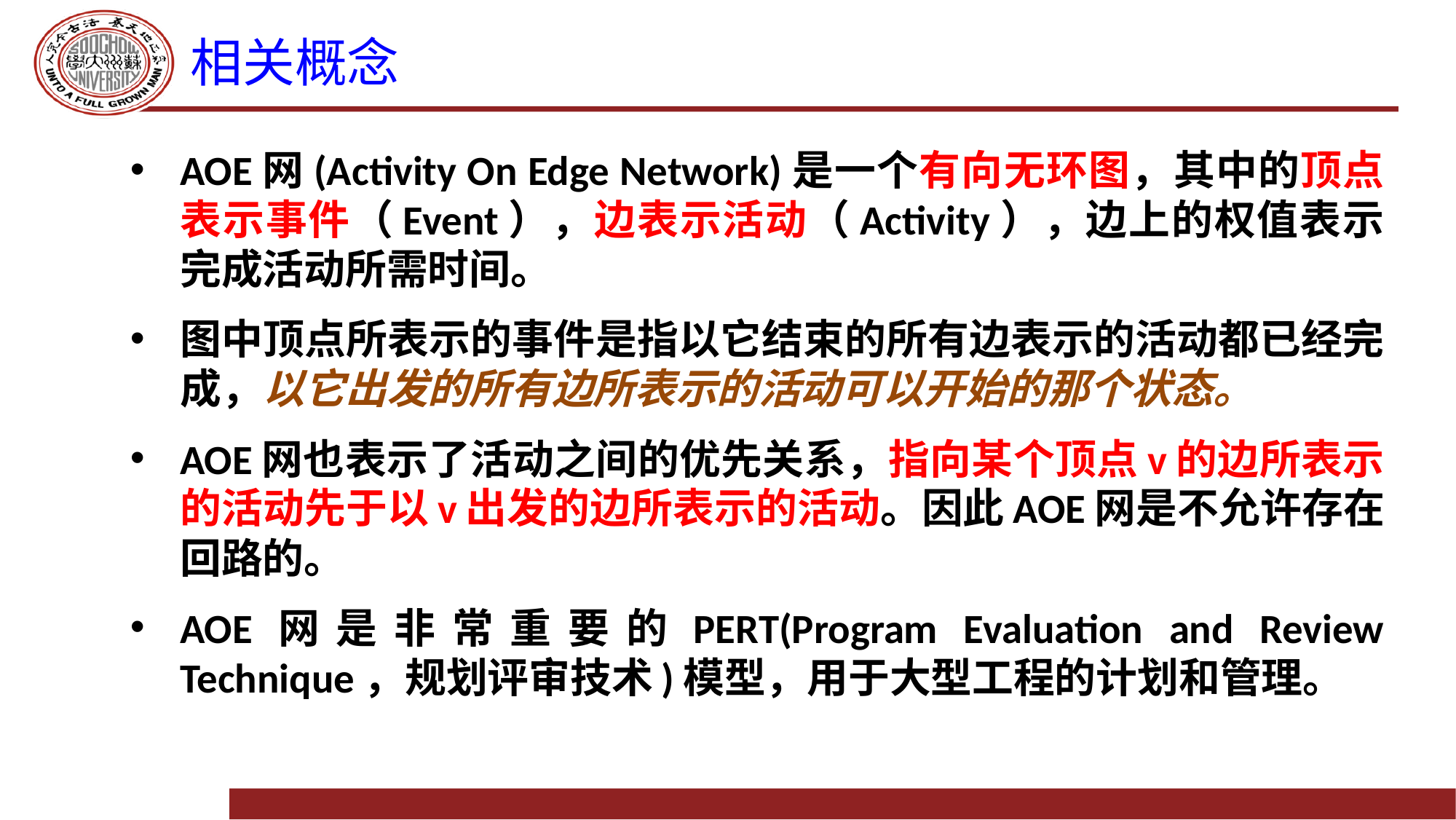

# 相关概念
AOE网(Activity On Edge Network)是一个有向无环图，其中的顶点表示事件（Event），边表示活动（Activity），边上的权值表示完成活动所需时间。
图中顶点所表示的事件是指以它结束的所有边表示的活动都已经完成，以它出发的所有边所表示的活动可以开始的那个状态。
AOE网也表示了活动之间的优先关系，指向某个顶点v的边所表示的活动先于以v出发的边所表示的活动。因此AOE网是不允许存在回路的。
AOE网是非常重要的PERT(Program Evaluation and Review Technique，规划评审技术)模型，用于大型工程的计划和管理。